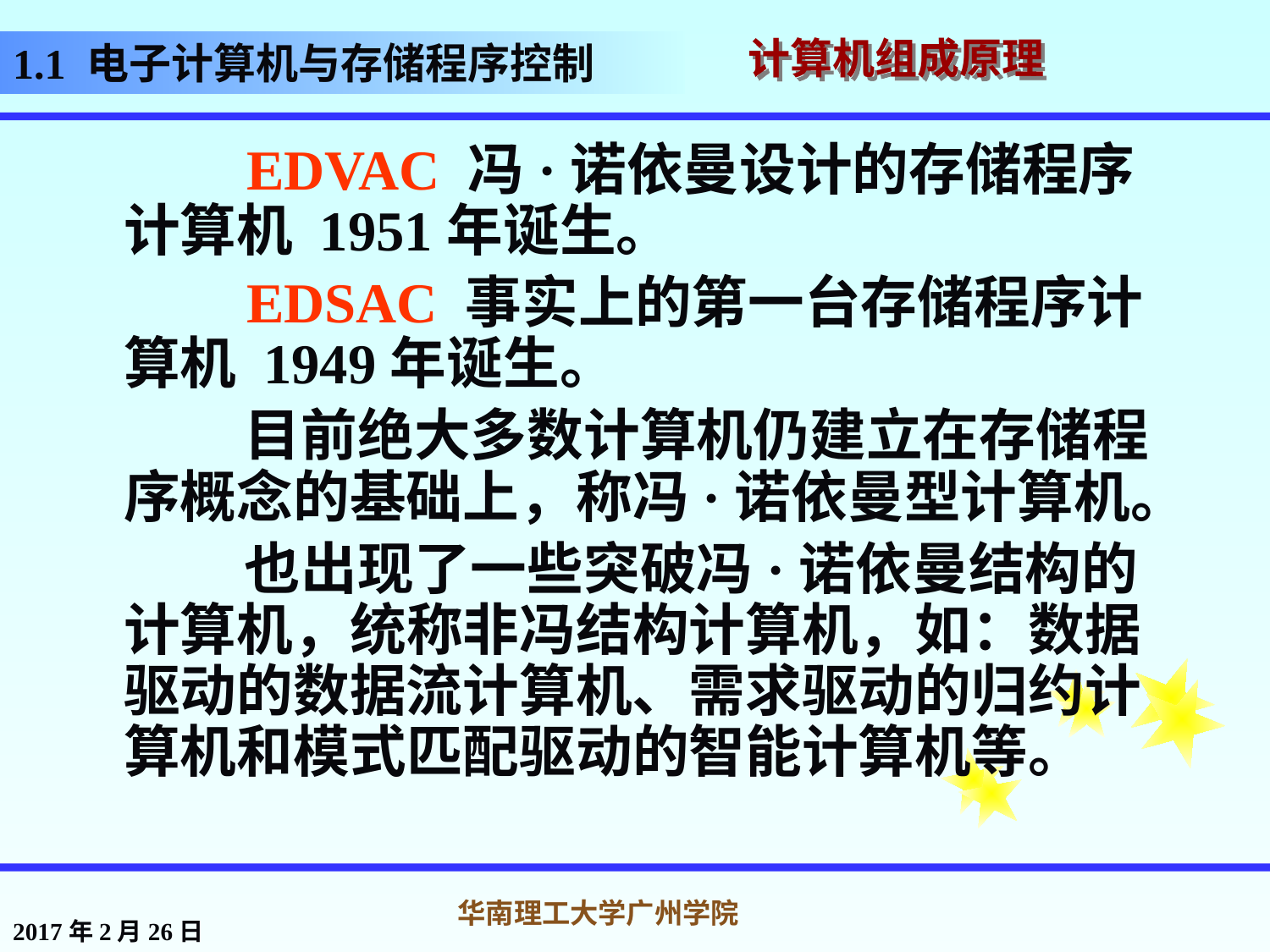

# 1.1 电子计算机与存储程序控制
            EDVAC 冯·诺依曼设计的存储程序计算机 1951年诞生。
            EDSAC 事实上的第一台存储程序计算机 1949年诞生。
            目前绝大多数计算机仍建立在存储程序概念的基础上，称冯·诺依曼型计算机。
            也出现了一些突破冯·诺依曼结构的计算机，统称非冯结构计算机，如：数据驱动的数据流计算机、需求驱动的归约计算机和模式匹配驱动的智能计算机等。
2017年2月26日